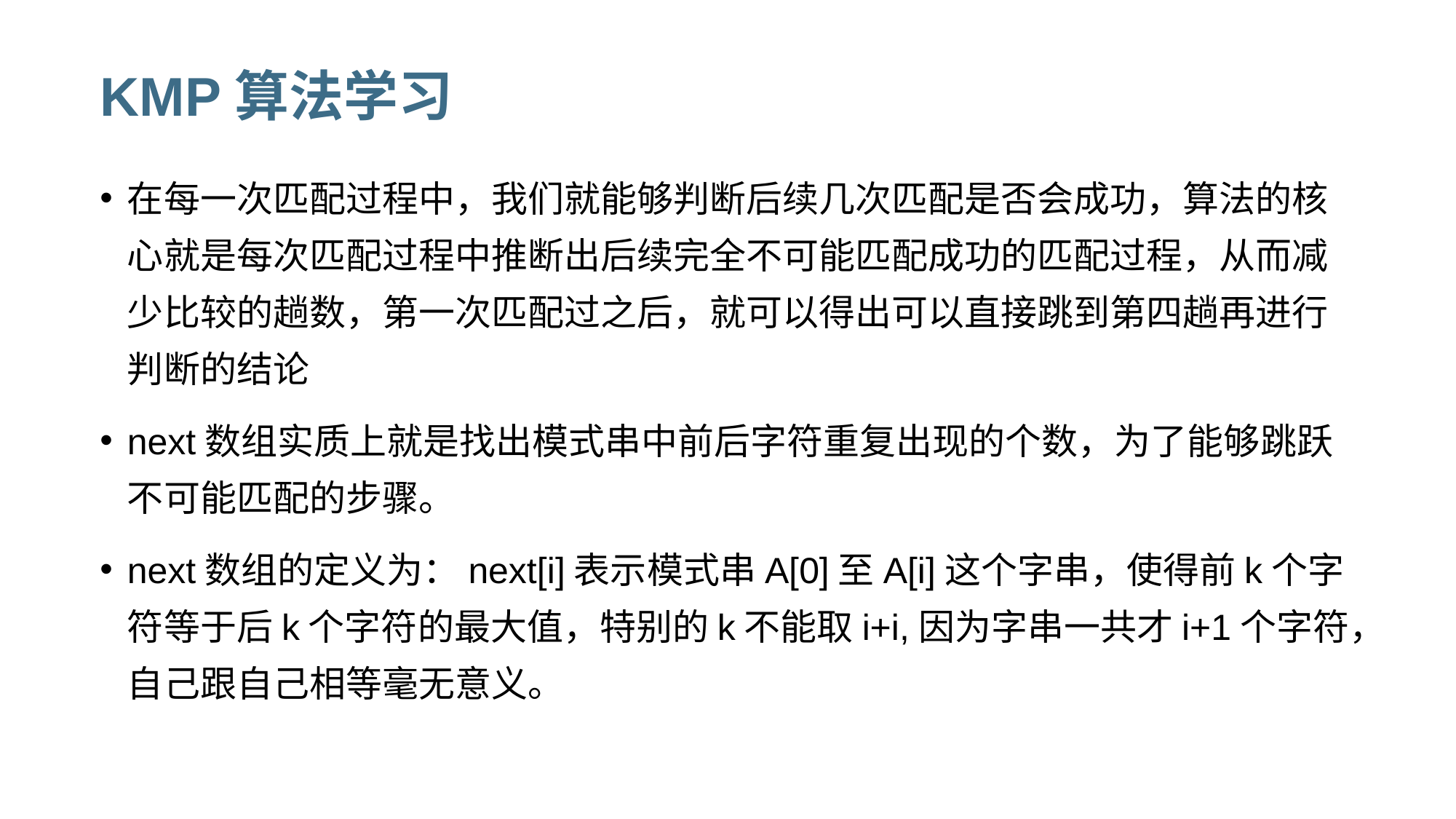

# KMP算法学习
在每一次匹配过程中，我们就能够判断后续几次匹配是否会成功，算法的核心就是每次匹配过程中推断出后续完全不可能匹配成功的匹配过程，从而减少比较的趟数，第一次匹配过之后，就可以得出可以直接跳到第四趟再进行判断的结论
next数组实质上就是找出模式串中前后字符重复出现的个数，为了能够跳跃不可能匹配的步骤。
next数组的定义为：next[i]表示模式串A[0]至A[i]这个字串，使得前k个字符等于后k个字符的最大值，特别的k不能取i+i,因为字串一共才i+1个字符，自己跟自己相等毫无意义。